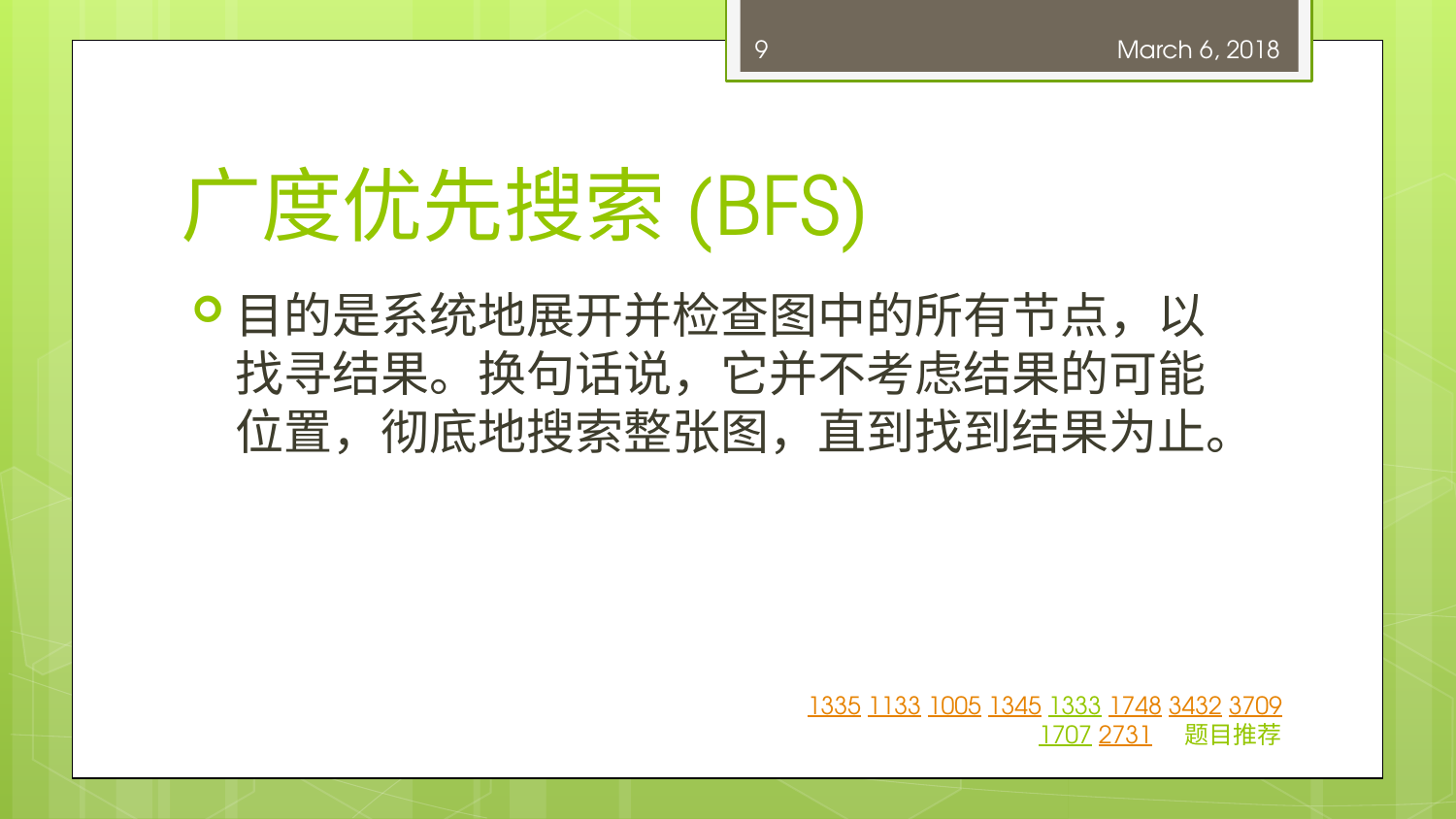

9
March 6, 2018
# 广度优先搜索(BFS)
目的是系统地展开并检查图中的所有节点，以找寻结果。换句话说，它并不考虑结果的可能位置，彻底地搜索整张图，直到找到结果为止。
1335 1133 1005 1345 1333 1748 3432 3709
1707 2731    题目推荐